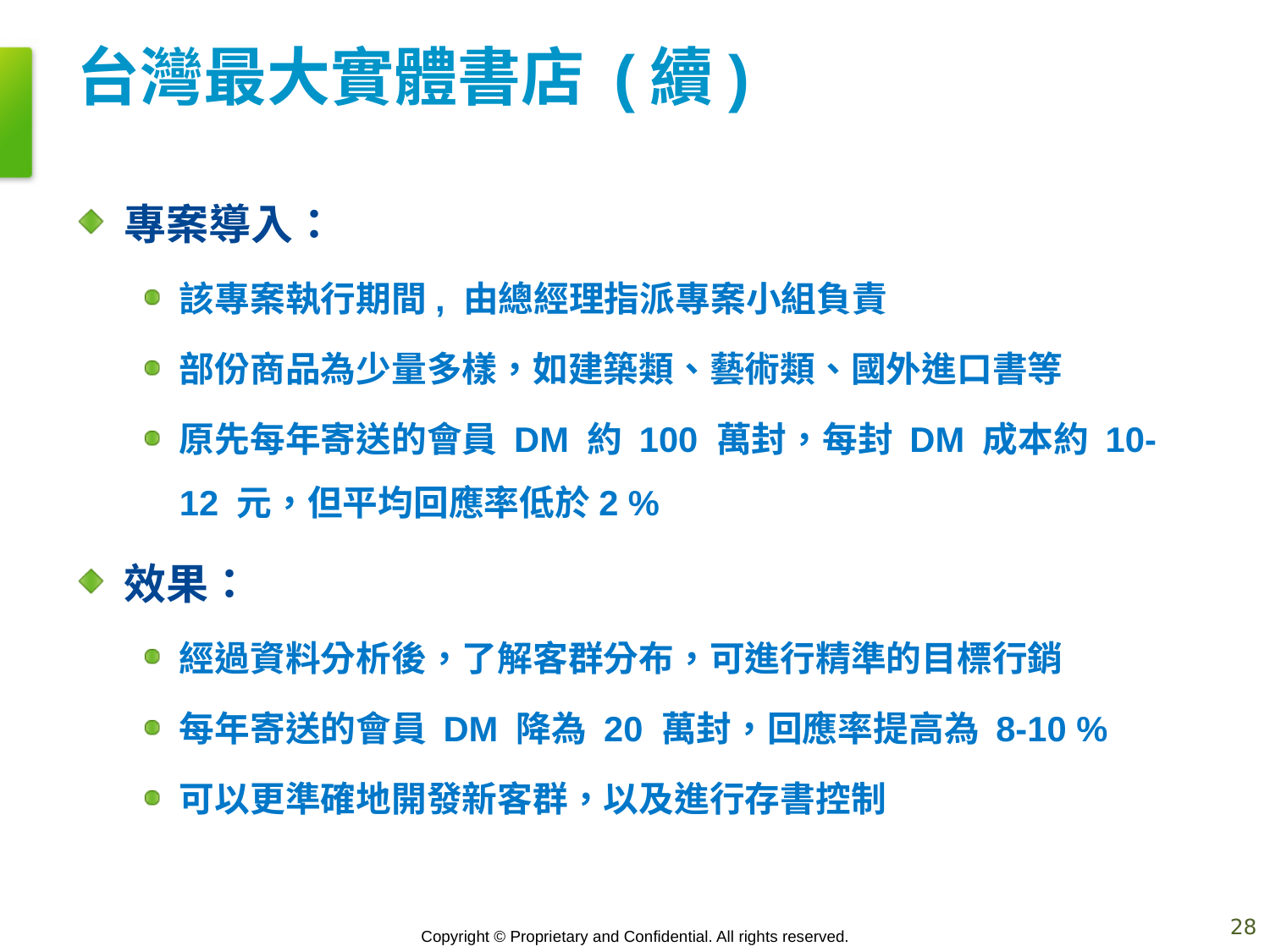

# 台灣最大實體書店 (續)
專案導入：
該專案執行期間, 由總經理指派專案小組負責
部份商品為少量多樣，如建築類、藝術類、國外進口書等
原先每年寄送的會員 DM 約 100 萬封，每封 DM 成本約 10-12 元，但平均回應率低於2 %
效果：
經過資料分析後，了解客群分布，可進行精準的目標行銷
每年寄送的會員 DM 降為 20 萬封，回應率提高為 8-10 %
可以更準確地開發新客群，以及進行存書控制
28